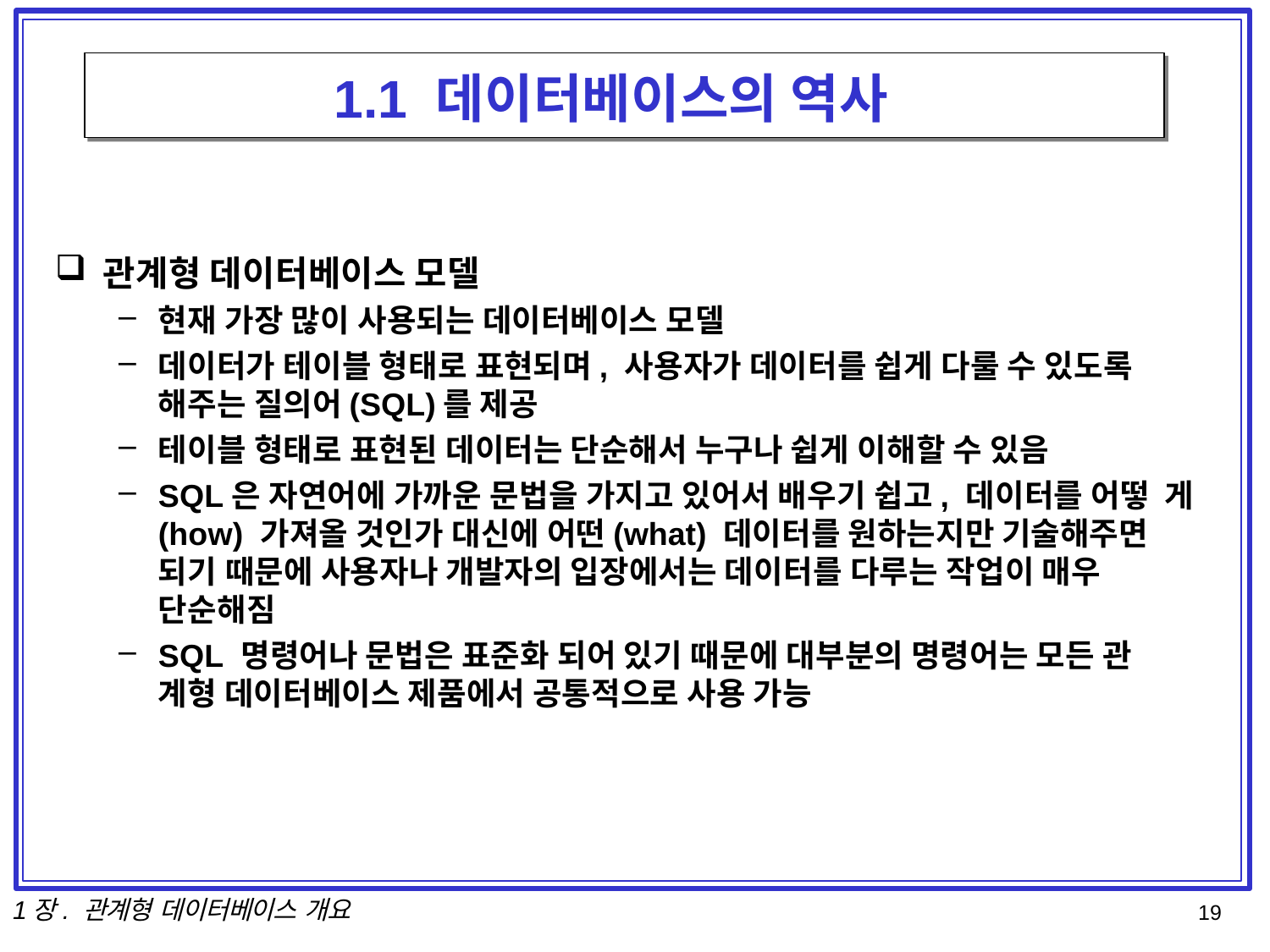

# 1.1 데이터베이스의 역사
관계형 데이터베이스 모델
현재 가장 많이 사용되는 데이터베이스 모델
데이터가 테이블 형태로 표현되며, 사용자가 데이터를 쉽게 다룰 수 있도록  해주는 질의어(SQL)를 제공
테이블 형태로 표현된 데이터는 단순해서 누구나 쉽게 이해할 수 있음
SQL은 자연어에 가까운 문법을 가지고 있어서 배우기 쉽고, 데이터를 어떻  게(how) 가져올 것인가 대신에 어떤(what) 데이터를 원하는지만 기술해주면  되기 때문에 사용자나 개발자의 입장에서는 데이터를 다루는 작업이 매우  단순해짐
SQL 명령어나 문법은 표준화 되어 있기 때문에 대부분의 명령어는 모든 관
계형 데이터베이스 제품에서 공통적으로 사용 가능
1장. 관계형 데이터베이스 개요
19